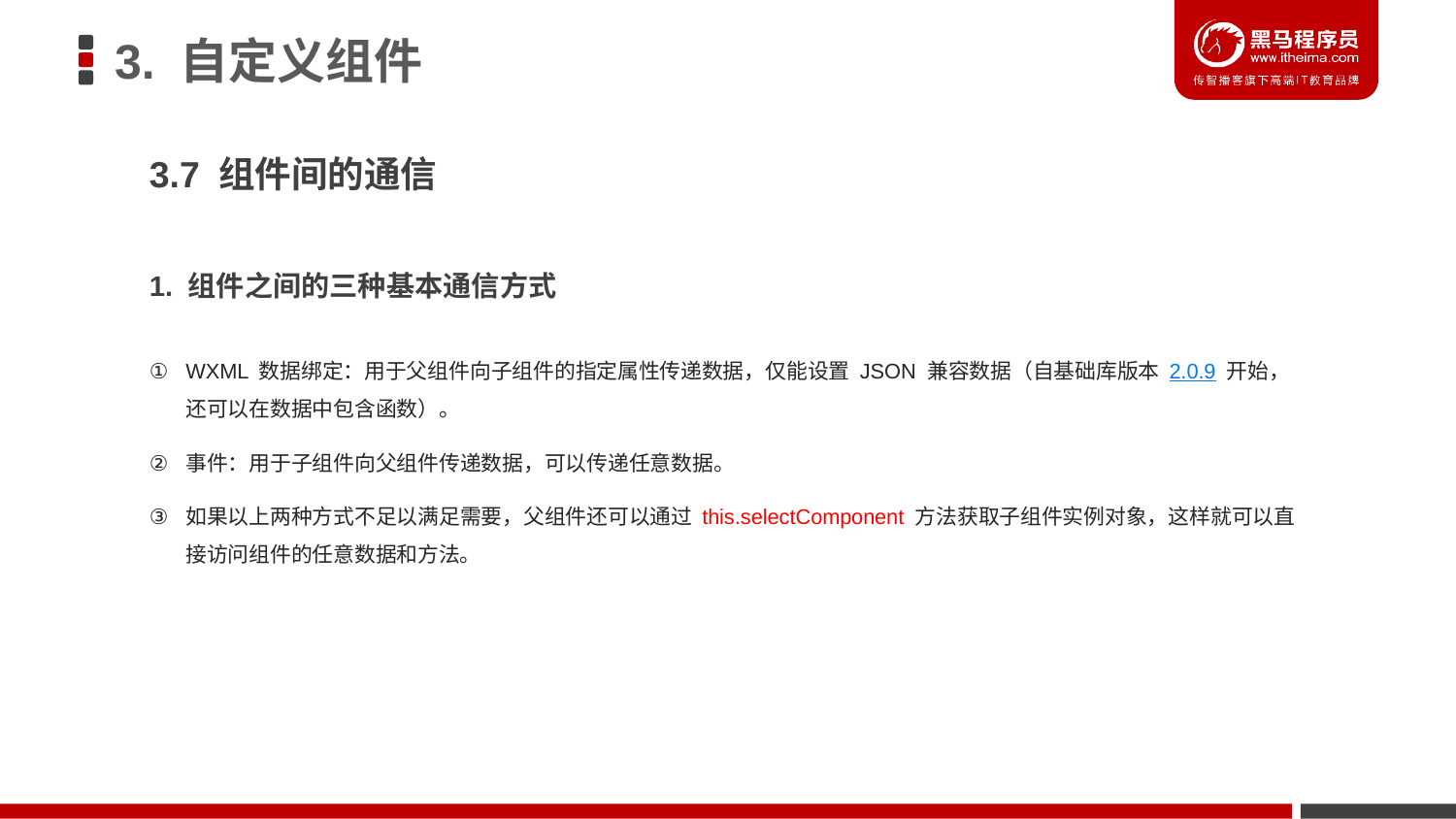

# 3. 自定义组件
3.7 组件间的通信
1. 组件之间的三种基本通信方式
WXML 数据绑定：用于父组件向子组件的指定属性传递数据，仅能设置 JSON 兼容数据（自基础库版本 2.0.9 开始，还可以在数据中包含函数）。
事件：用于子组件向父组件传递数据，可以传递任意数据。
如果以上两种方式不足以满足需要，父组件还可以通过 this.selectComponent 方法获取子组件实例对象，这样就可以直接访问组件的任意数据和方法。